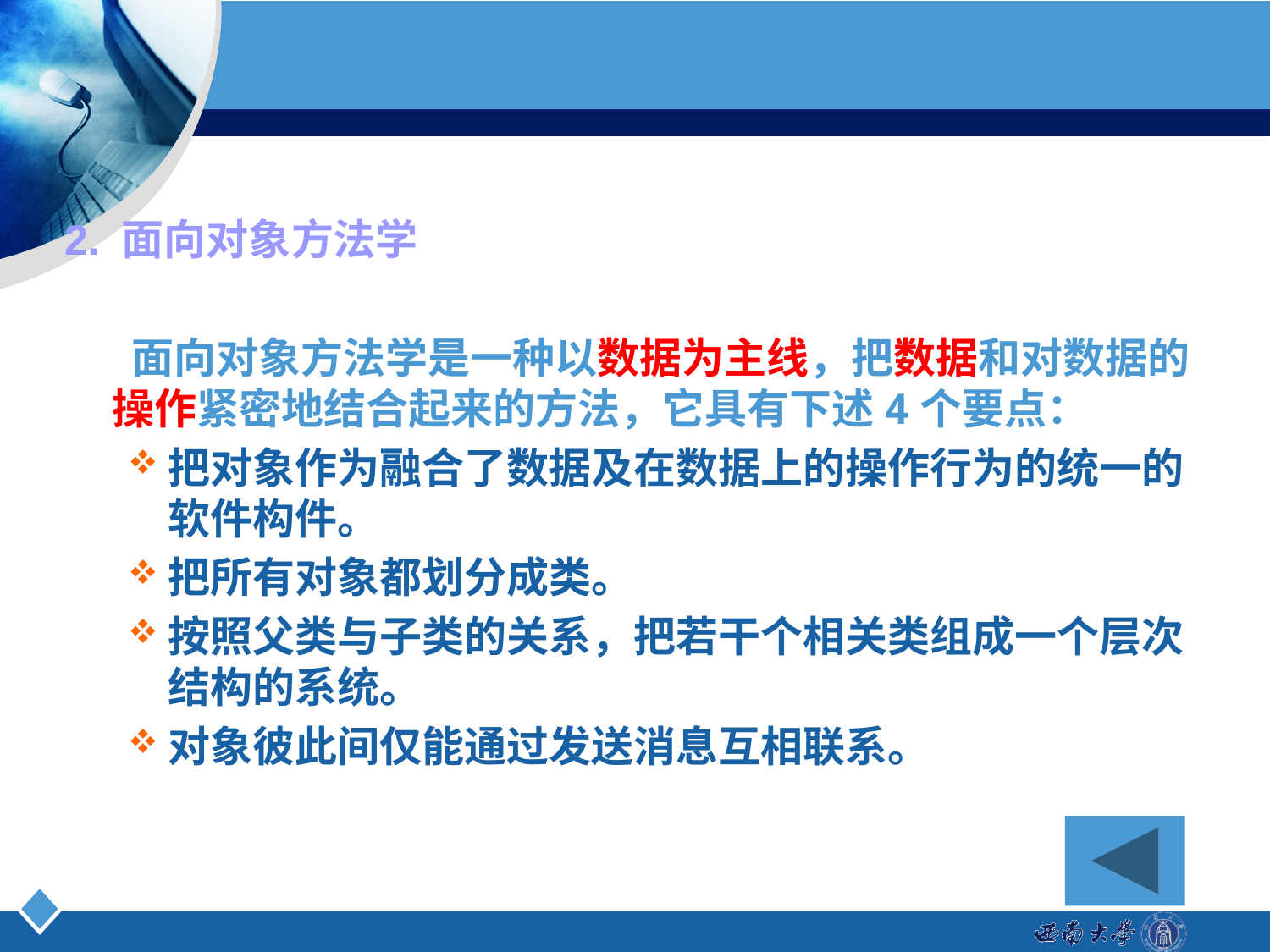

2. 面向对象方法学

      面向对象方法学是一种以数据为主线，把数据和对数据的操作紧密地结合起来的方法，它具有下述4个要点：
把对象作为融合了数据及在数据上的操作行为的统一的软件构件。
把所有对象都划分成类。
按照父类与子类的关系，把若干个相关类组成一个层次结构的系统。
对象彼此间仅能通过发送消息互相联系。